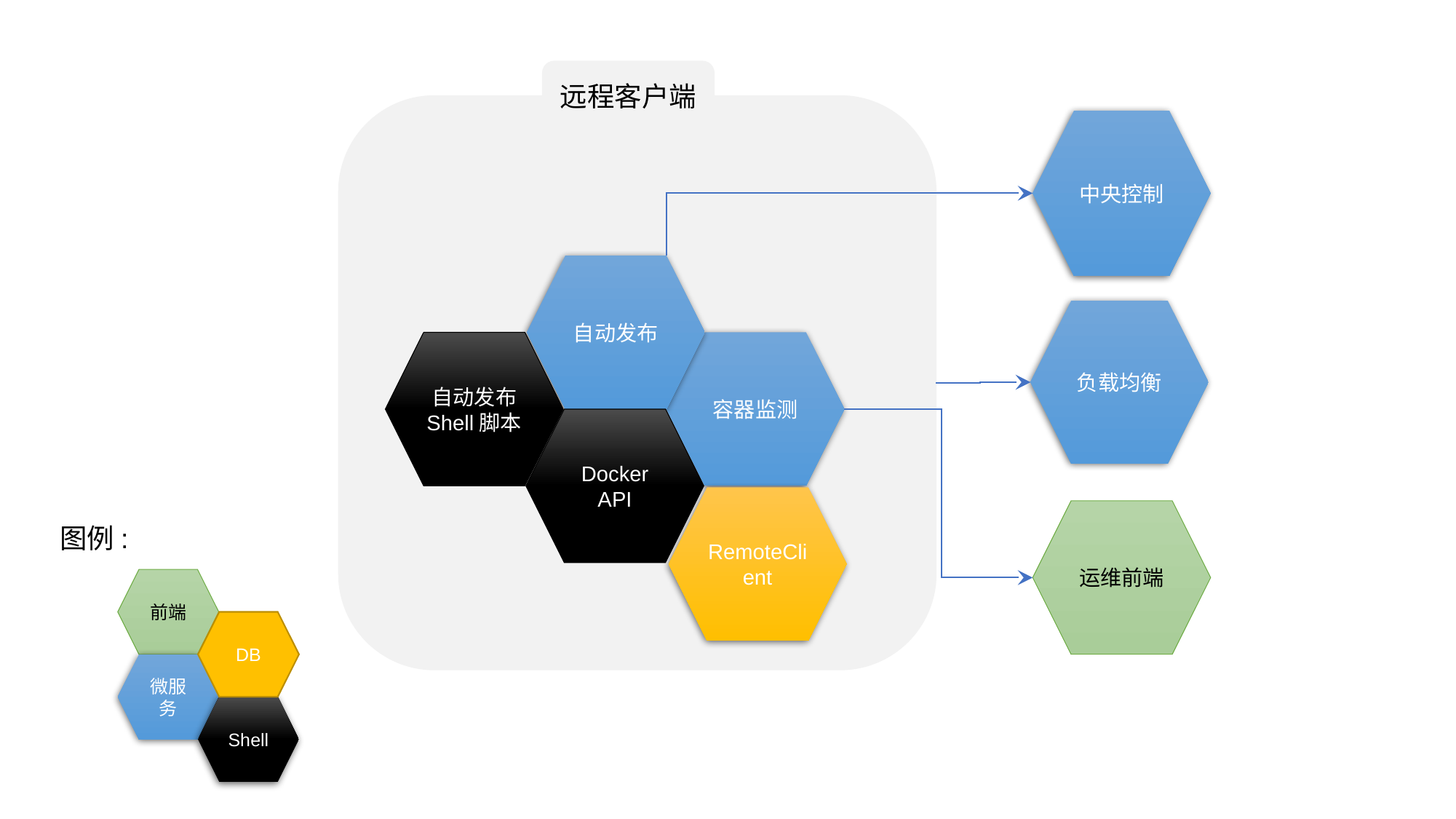

远程客户端

中央控制
自动发布
自动发布
Shell脚本
容器监测
Docker
API
RemoteClient
负载均衡
运维前端
图例:
前端
DB
微服务
Shell